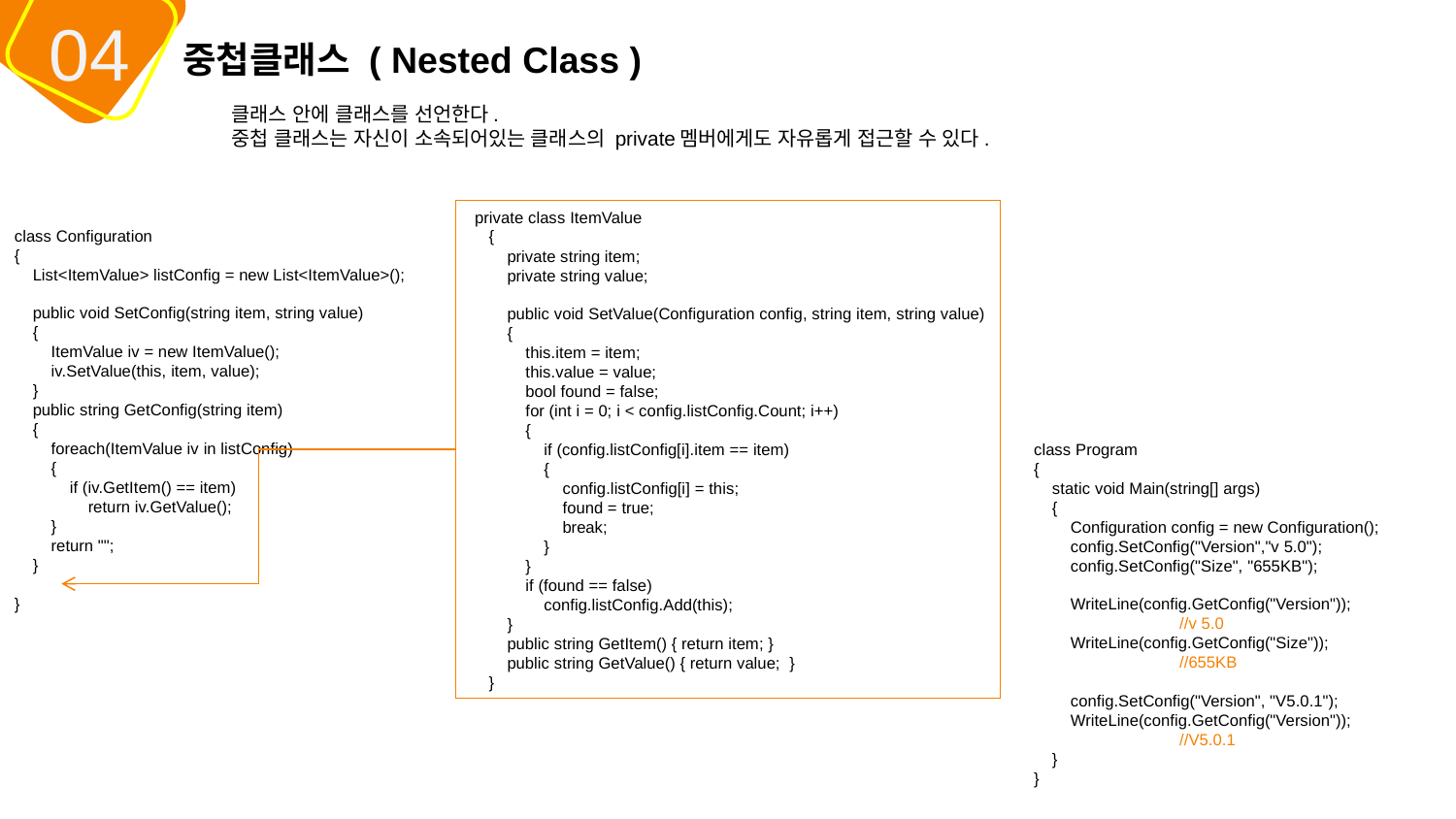

04
중첩클래스 ( Nested Class )
클래스 안에 클래스를 선언한다.
중첩 클래스는 자신이 소속되어있는 클래스의 private멤버에게도 자유롭게 접근할 수 있다.
 private class ItemValue
    {
        private string item;
        private string value;

        public void SetValue(Configuration config, string item, string value)
        {
            this.item = item;
            this.value = value;
            bool found = false;
            for (int i = 0; i < config.listConfig.Count; i++)
            {
                if (config.listConfig[i].item == item)
                {
                    config.listConfig[i] = this;
                    found = true;
                    break;
                }
            }
            if (found == false)
                config.listConfig.Add(this);
        }
        public string GetItem() { return item; }
        public string GetValue() { return value;  }
    }
class Configuration
{
    List<ItemValue> listConfig = new List<ItemValue>();

    public void SetConfig(string item, string value)
    {
        ItemValue iv = new ItemValue();
        iv.SetValue(this, item, value);
    }
    public string GetConfig(string item)
    {
        foreach(ItemValue iv in listConfig)
        {
            if (iv.GetItem() == item)
                return iv.GetValue();
        }
        return "";
    }

}
class Program
{
    static void Main(string[] args)
    {
        Configuration config = new Configuration();
        config.SetConfig("Version","v 5.0");
        config.SetConfig("Size", "655KB");

        WriteLine(config.GetConfig("Version"));
	//v 5.0
        WriteLine(config.GetConfig("Size"));
	//655KB

        config.SetConfig("Version", "V5.0.1");
        WriteLine(config.GetConfig("Version"));
	//V5.0.1
    }
}